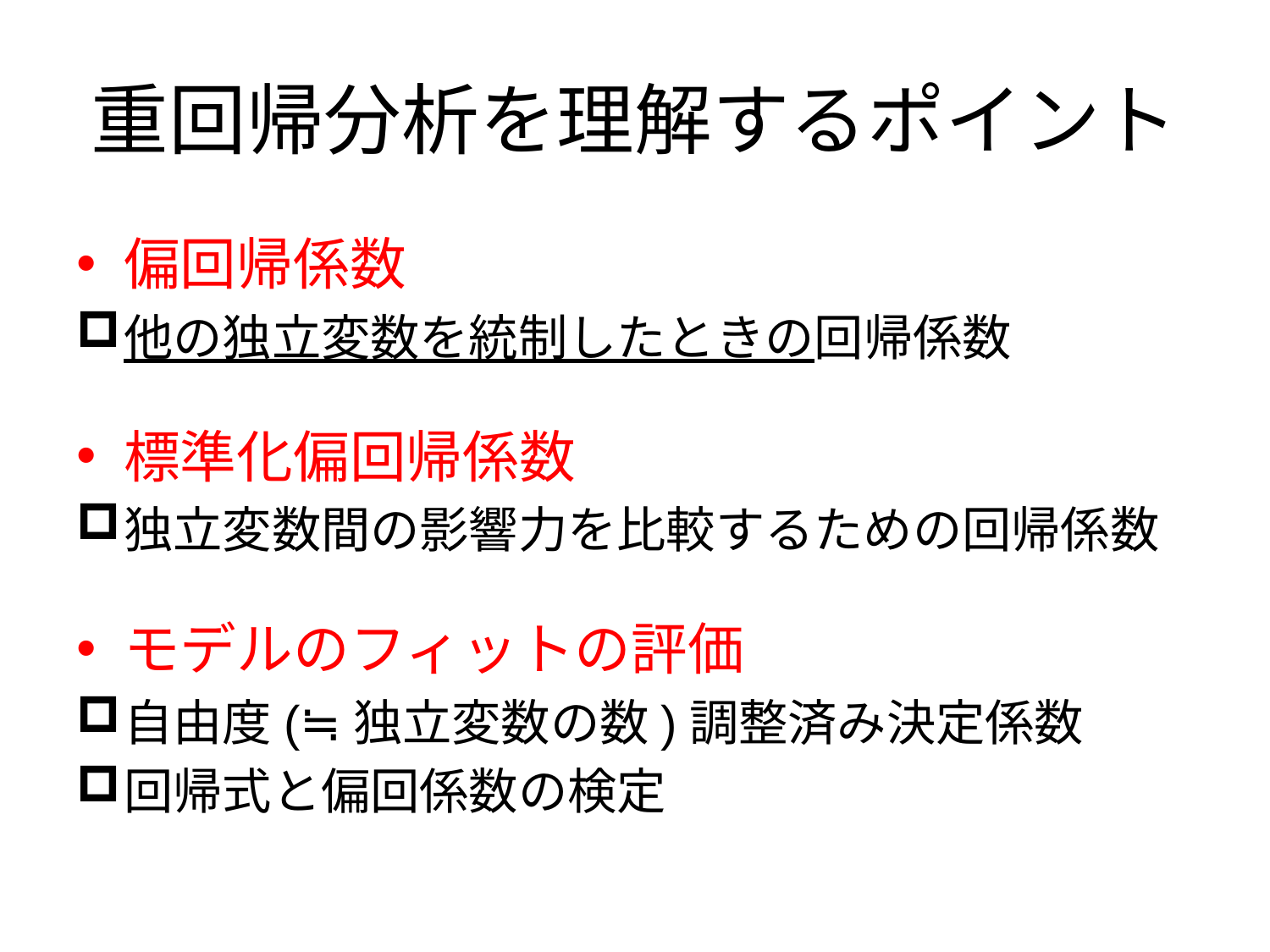

# 重回帰分析を理解するポイント
偏回帰係数
他の独立変数を統制したときの回帰係数

標準化偏回帰係数
独立変数間の影響力を比較するための回帰係数

モデルのフィットの評価
自由度(≒独立変数の数)調整済み決定係数
回帰式と偏回係数の検定